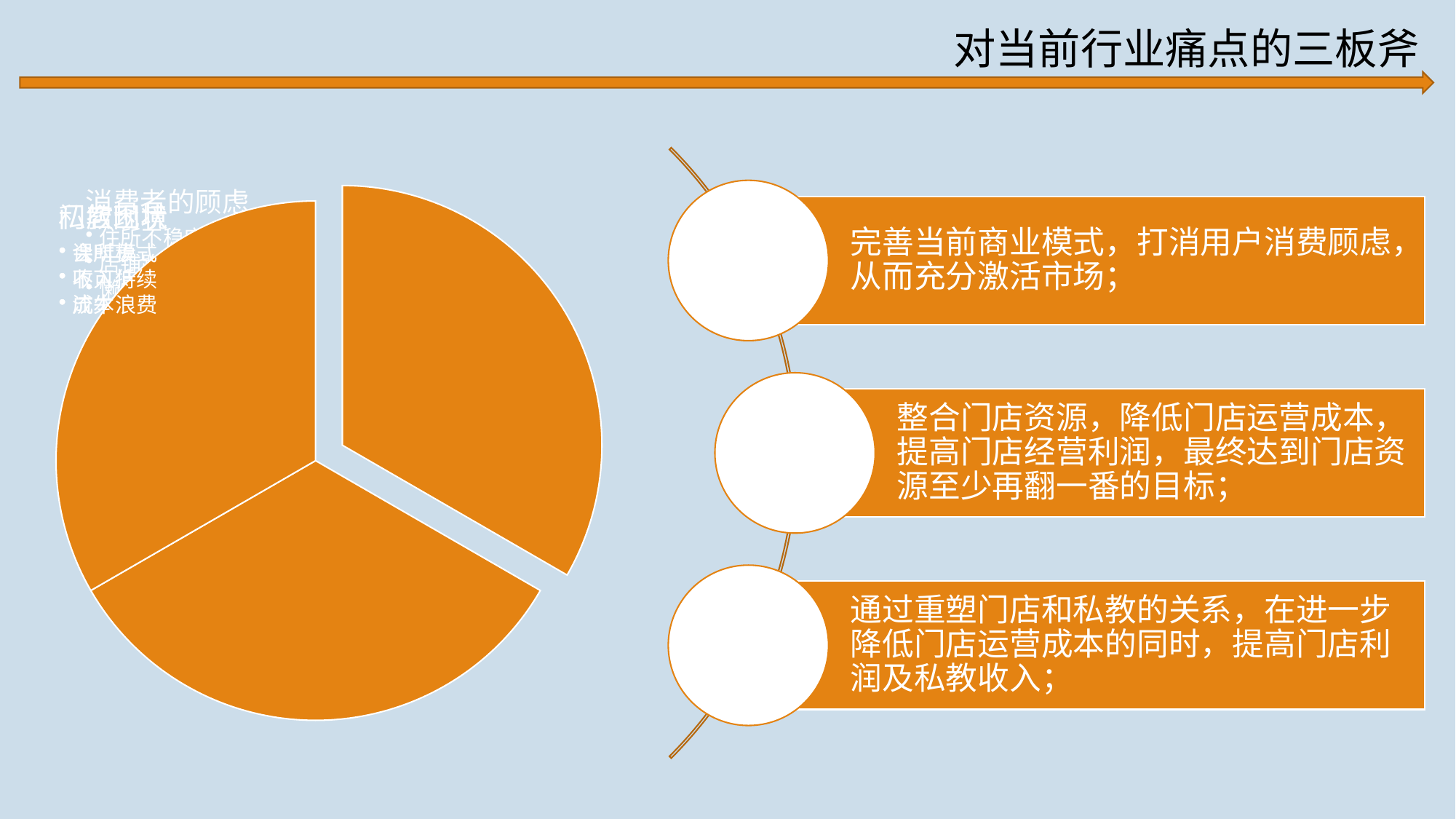

对当前行业痛点的三板斧

完善当前商业模式，打消用户消费顾虑，从而充分激活市场；
整合门店资源，降低门店运营成本，提高门店经营利润，最终达到门店资源至少再翻一番的目标；
通过重塑门店和私教的关系，在进一步降低门店运营成本的同时，提高门店利润及私教收入；
消费者的顾虑
住所不稳定
店铺跑路
懒惰
私教现状
课时贵
收入低
流失大
门店困境
会所模式
不可持续
成本浪费